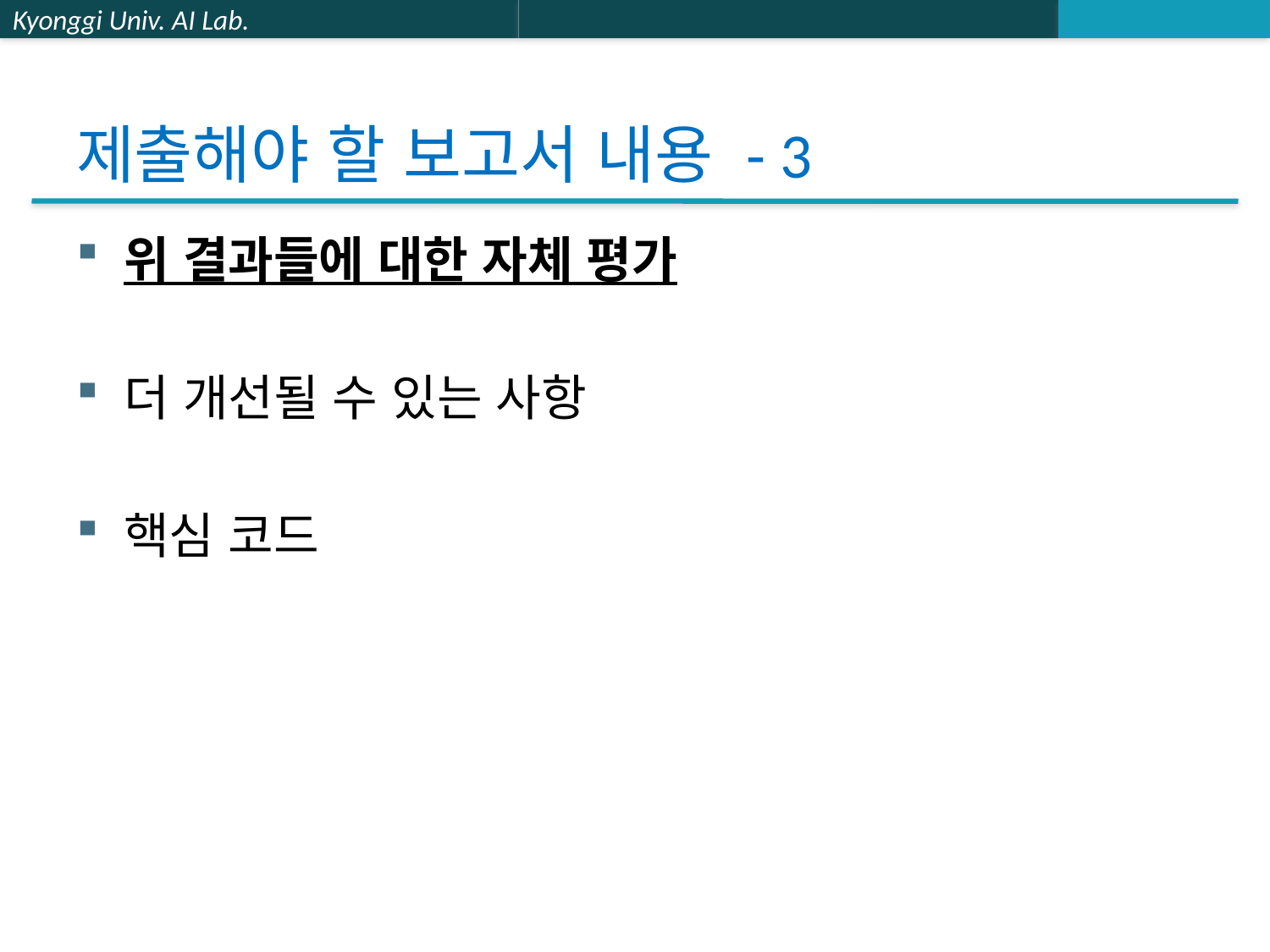

# 제출해야 할 보고서 내용 - 3

위 결과들에 대한 자체 평가

더 개선될 수 있는 사항

핵심 코드